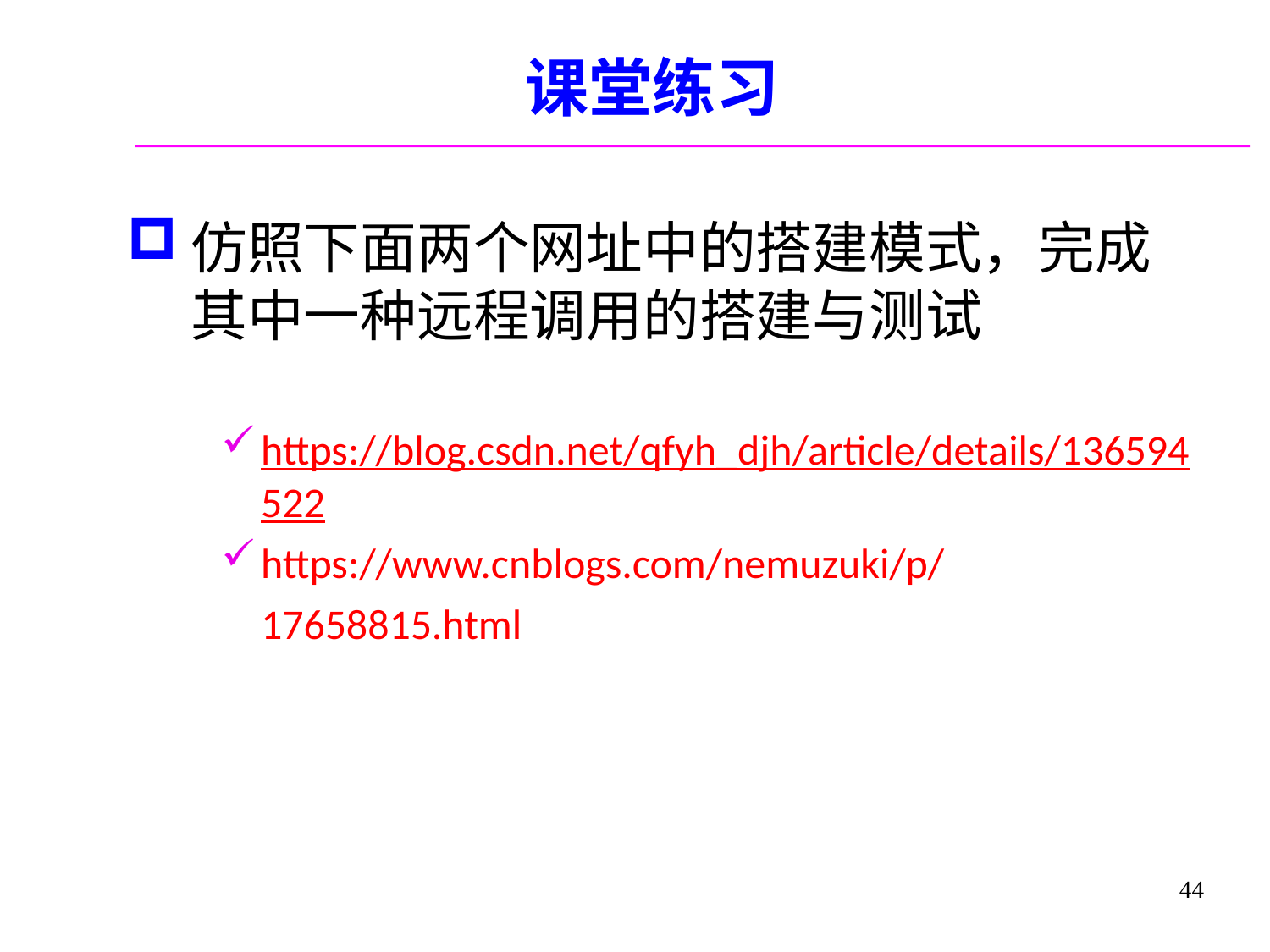

# 课堂练习
仿照下面两个网址中的搭建模式，完成其中一种远程调用的搭建与测试
https://blog.csdn.net/qfyh_djh/article/details/136594522
https://www.cnblogs.com/nemuzuki/p/17658815.html
44